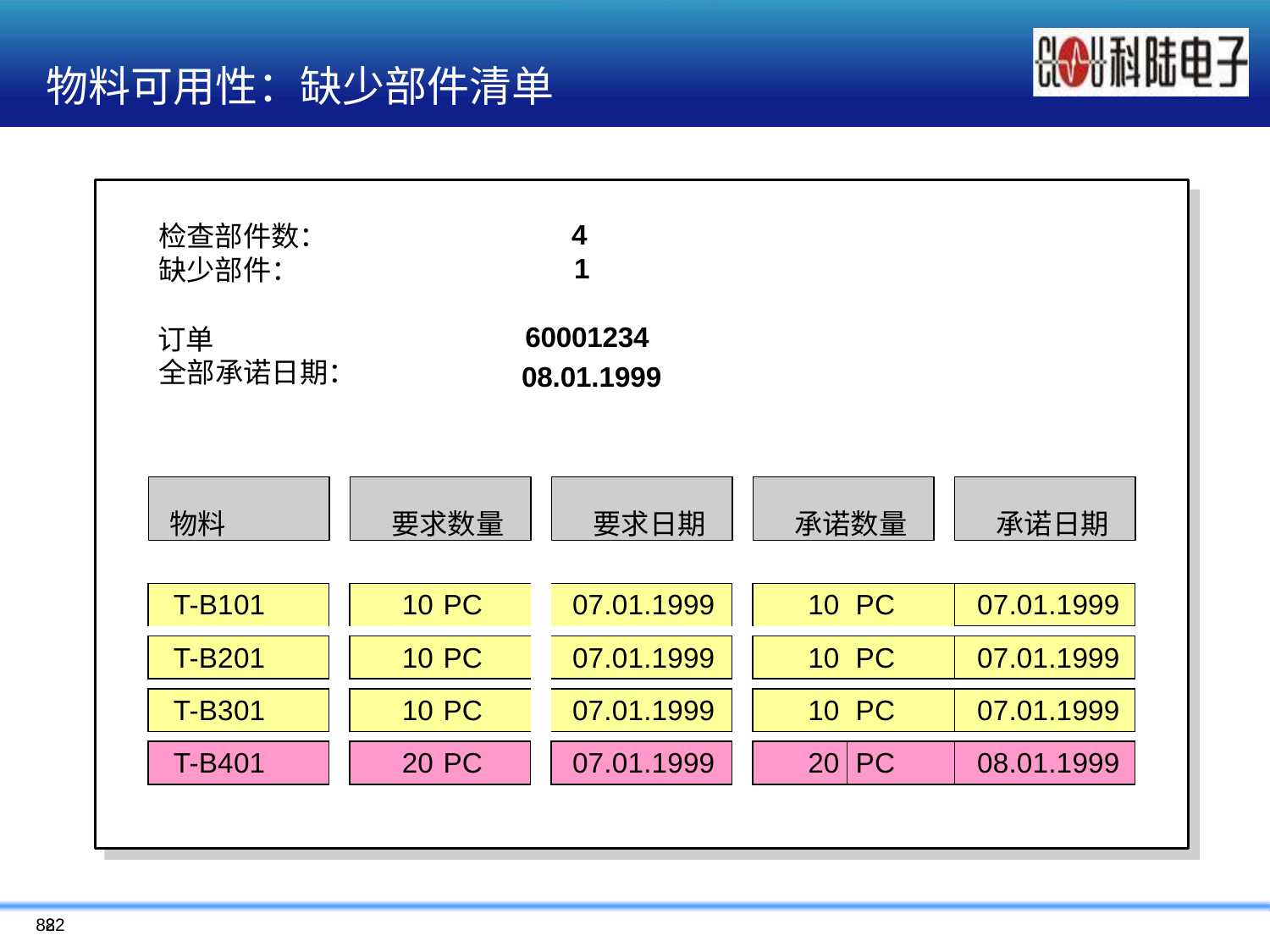

# 物料可用性：缺少部件清单

4
1
检查部件数： 缺少部件：
60001234
08.01.1999
订单
全部承诺日期：
物料
要求数量
要求日期
承诺数量
承诺日期
| T-B101 |  | 10 PC |  | 07.01.1999 |  | 10 | PC | 07.01.1999 |
| --- | --- | --- | --- | --- | --- | --- | --- | --- |
|  |  |  |  |  |  |  |  |  |
| T-B201 |  | 10 PC |  | 07.01.1999 |  | 10 | PC | 07.01.1999 |
|  |  |  |  |  |  |  |  |  |
| T-B301 |  | 10 PC |  | 07.01.1999 |  | 10 | PC | 07.01.1999 |
|  |  |  |  |  |  |  |  |  |
| T-B401 |  | 20 PC |  | 07.01.1999 |  | 20 | PC | 08.01.1999 |

82
82